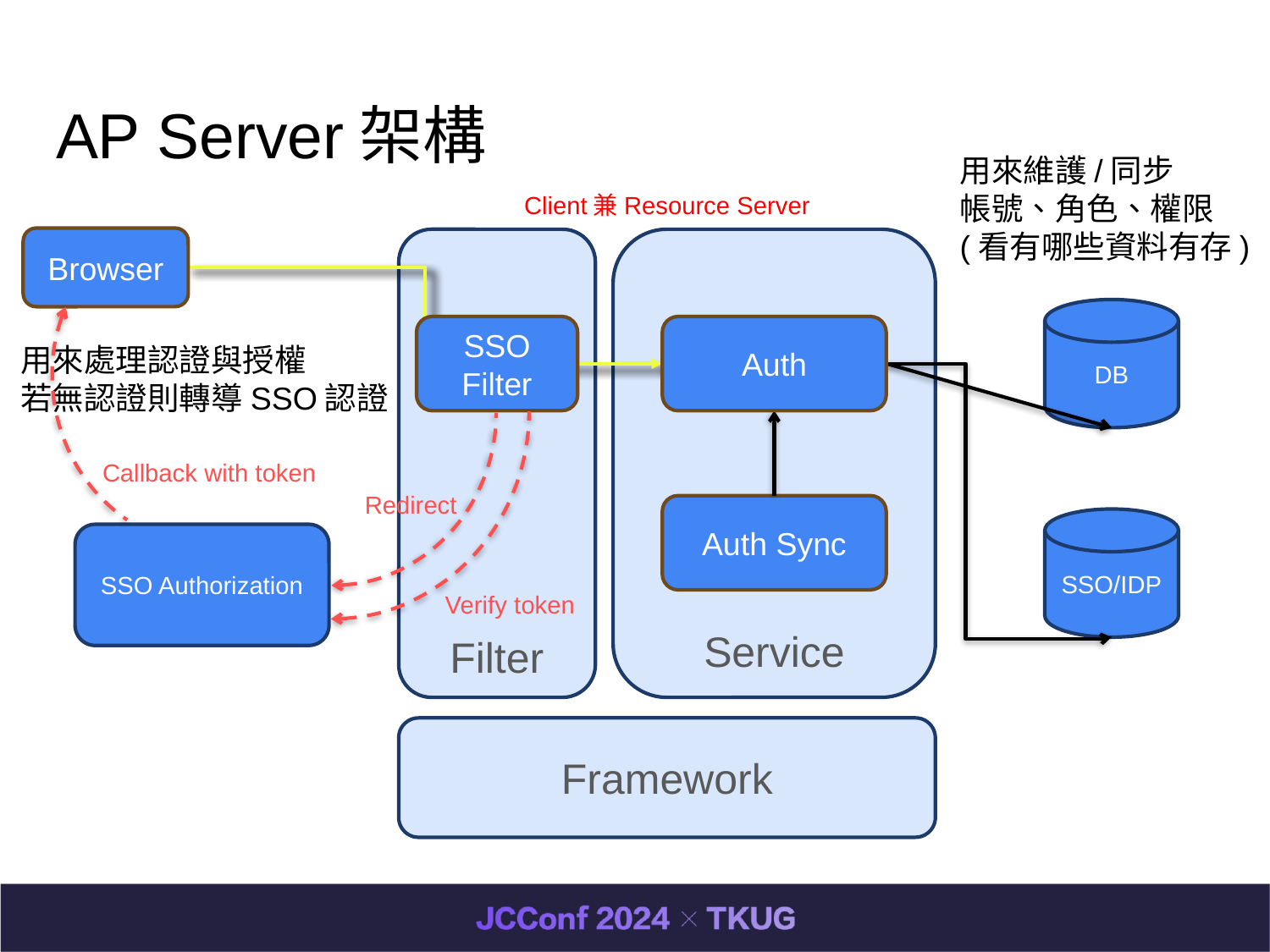

# AP Server架構
用來維護/同步
帳號、角色、權限
(看有哪些資料有存)
Client兼Resource Server

Browser
Service
Filter

DB
SSO Filter
Auth
用來處理認證與授權
若無認證則轉導SSO認證
Callback with token
Redirect
Auth Sync
SSO/IDP
SSO Authorization
Verify token
Framework